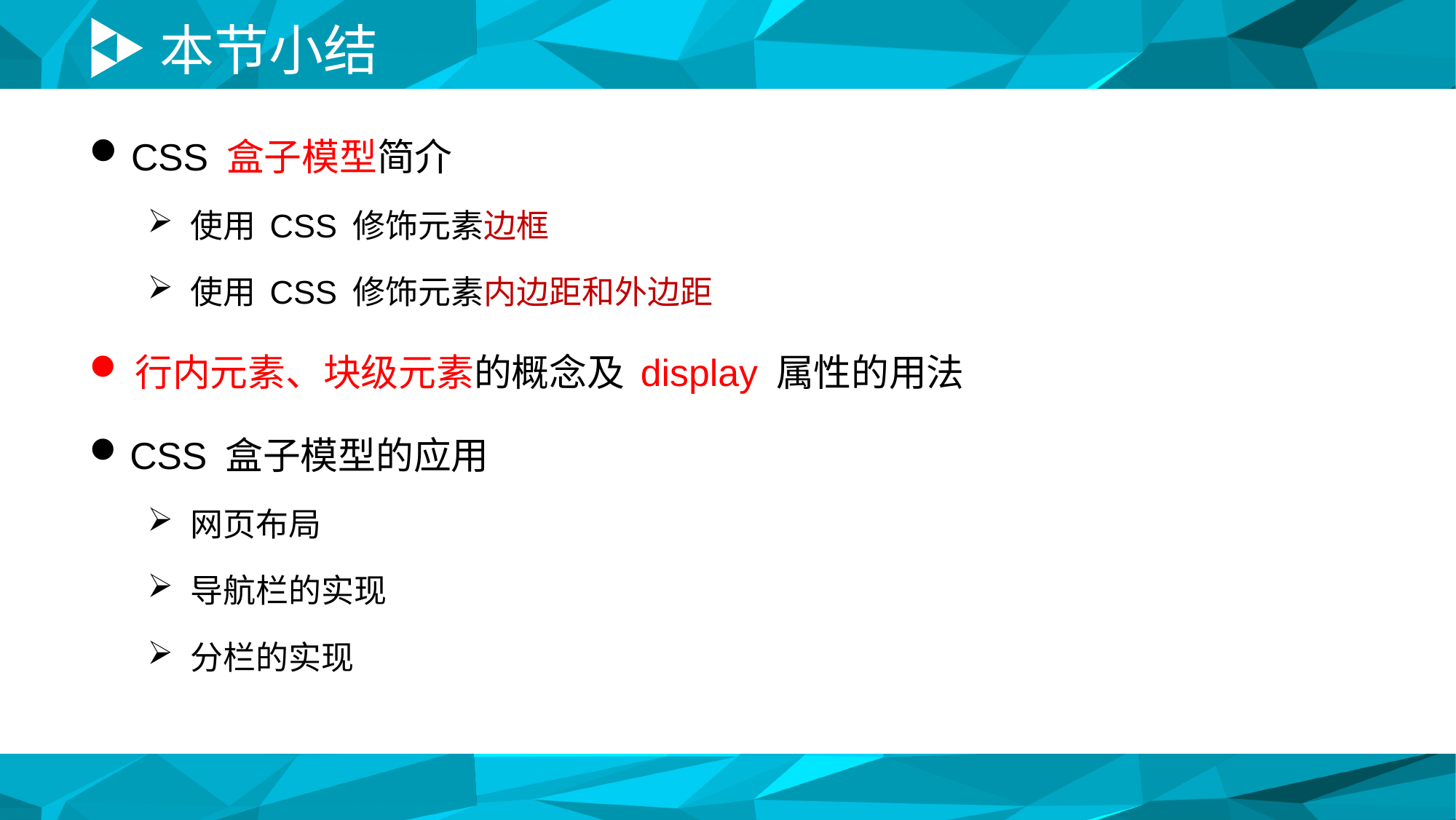

# 本节小结
 CSS 盒子模型简介
 使用 CSS 修饰元素边框
 使用 CSS 修饰元素内边距和外边距
 行内元素、块级元素的概念及 display 属性的用法
 CSS 盒子模型的应用
 网页布局
 导航栏的实现
 分栏的实现